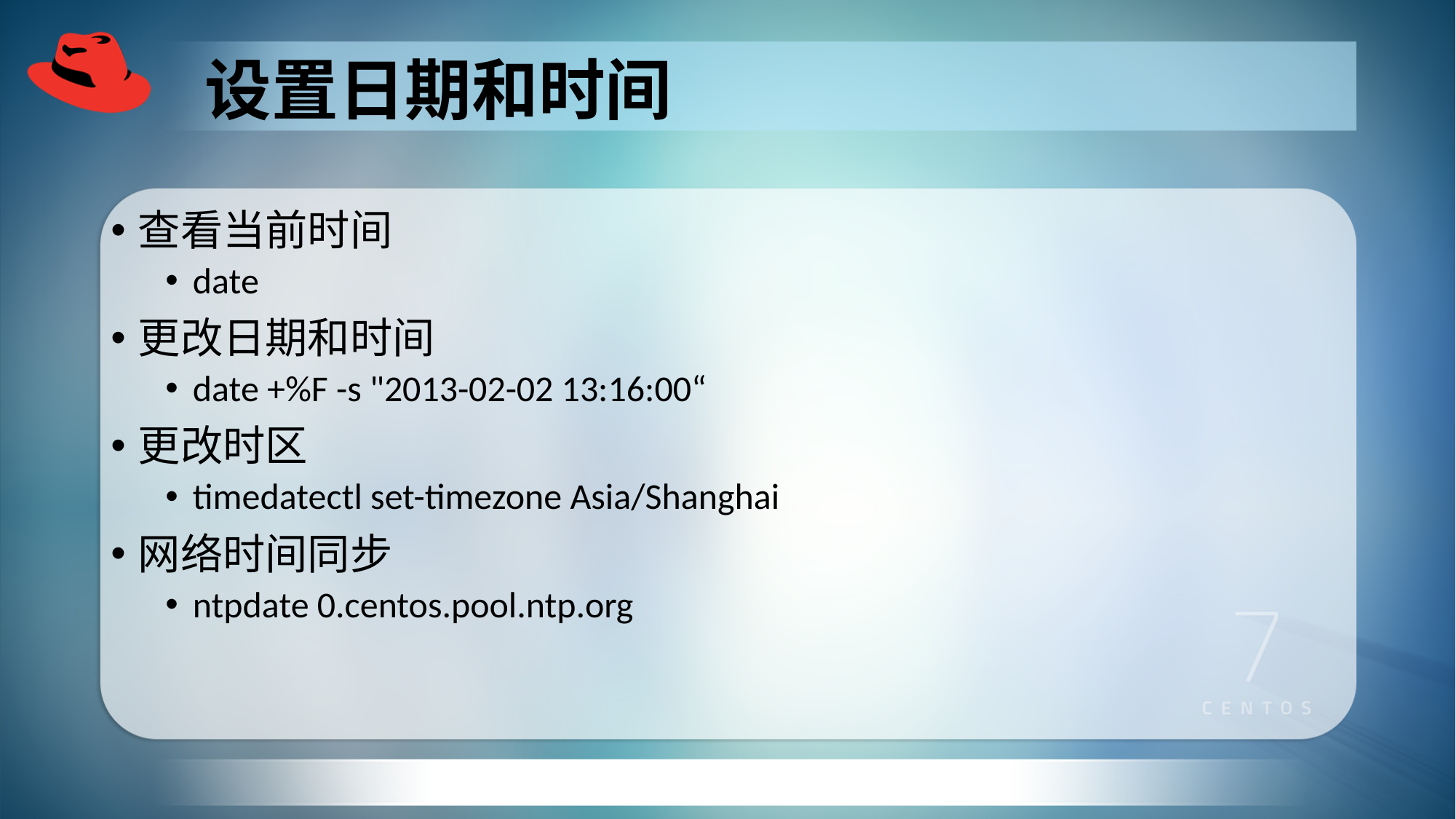

# 设置日期和时间
查看当前时间
date
更改日期和时间
date +%F -s "2013-02-02 13:16:00“
更改时区
timedatectl set-timezone Asia/Shanghai
网络时间同步
ntpdate 0.centos.pool.ntp.org